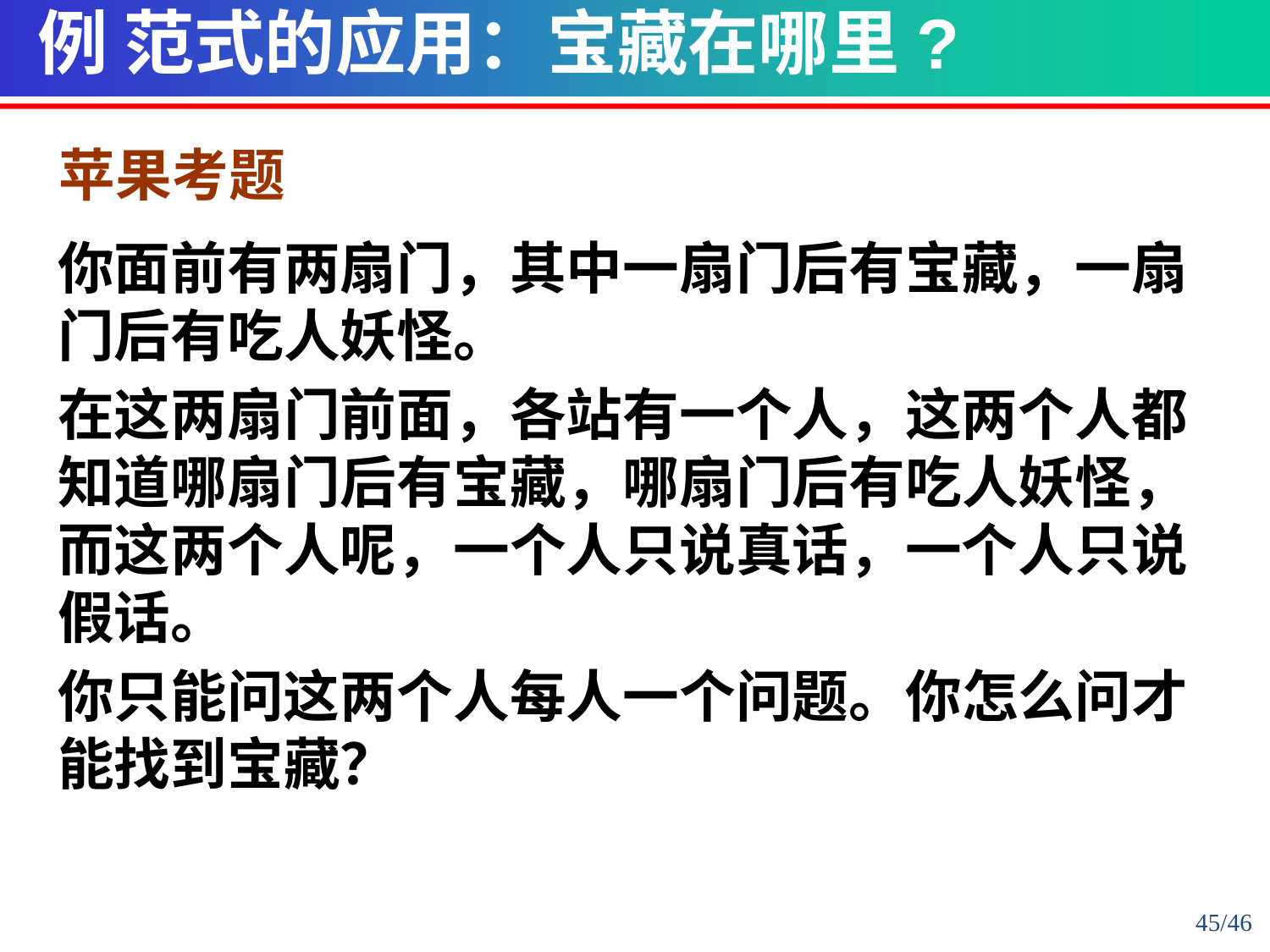

例 范式的应用：宝藏在哪里?
苹果考题
你面前有两扇门，其中一扇门后有宝藏，一扇门后有吃人妖怪。
在这两扇门前面，各站有一个人，这两个人都知道哪扇门后有宝藏，哪扇门后有吃人妖怪，而这两个人呢，一个人只说真话，一个人只说假话。
你只能问这两个人每人一个问题。你怎么问才能找到宝藏？
45/46